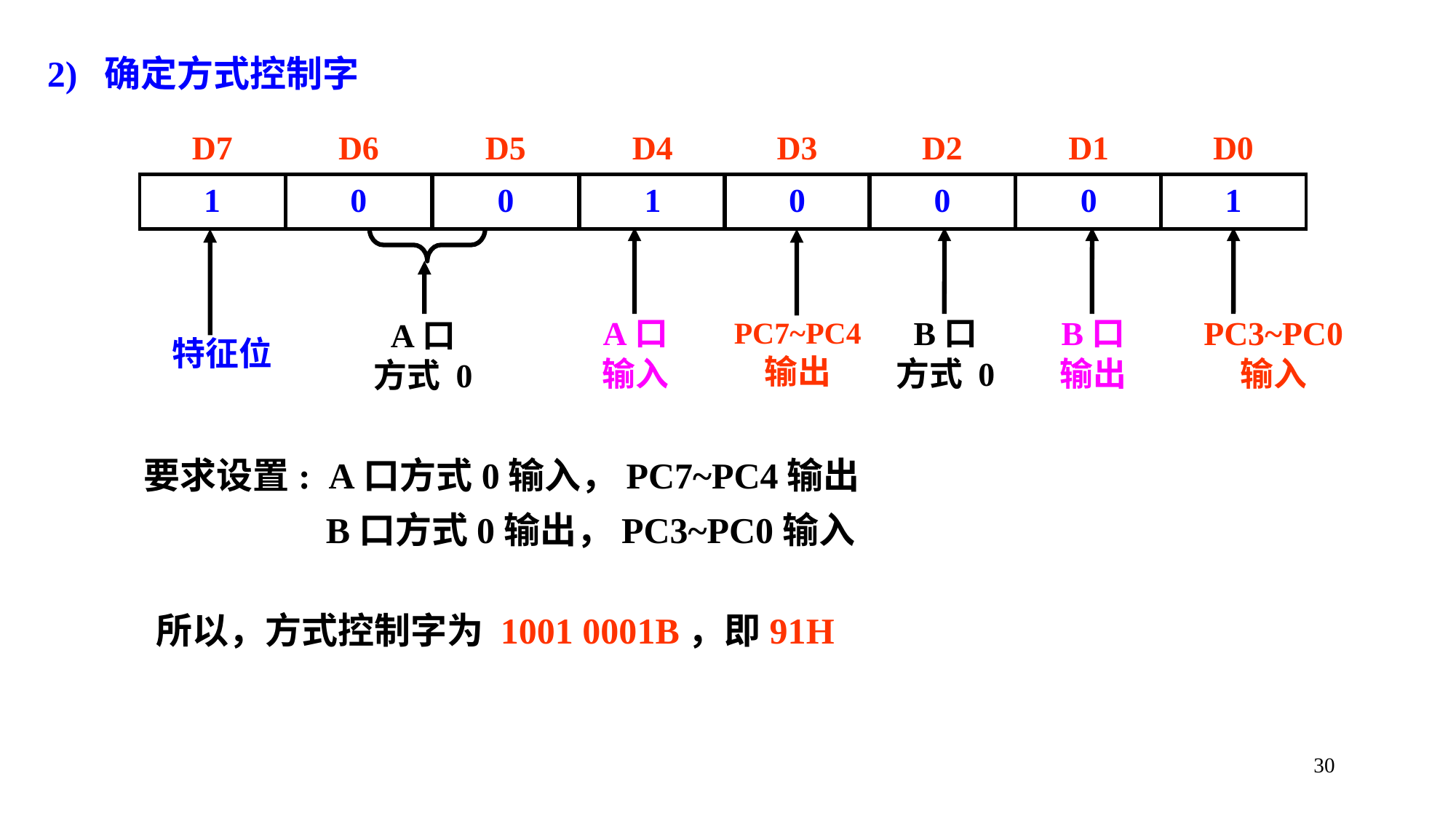

2)  确定方式控制字
D7
D6
D5
D4
D3
D2
D1
D0
1
0
0
1
0
0
0
1

A口
输入

B口
方式 0

B口
输出

特征位

PC7~PC4
输出

PC3~PC0
输入

A口
方式 0

要求设置:  A口方式0输入，PC7~PC4输出
              B口方式0输出，PC3~PC0输入
所以，方式控制字为 1001 0001B，即91H
30